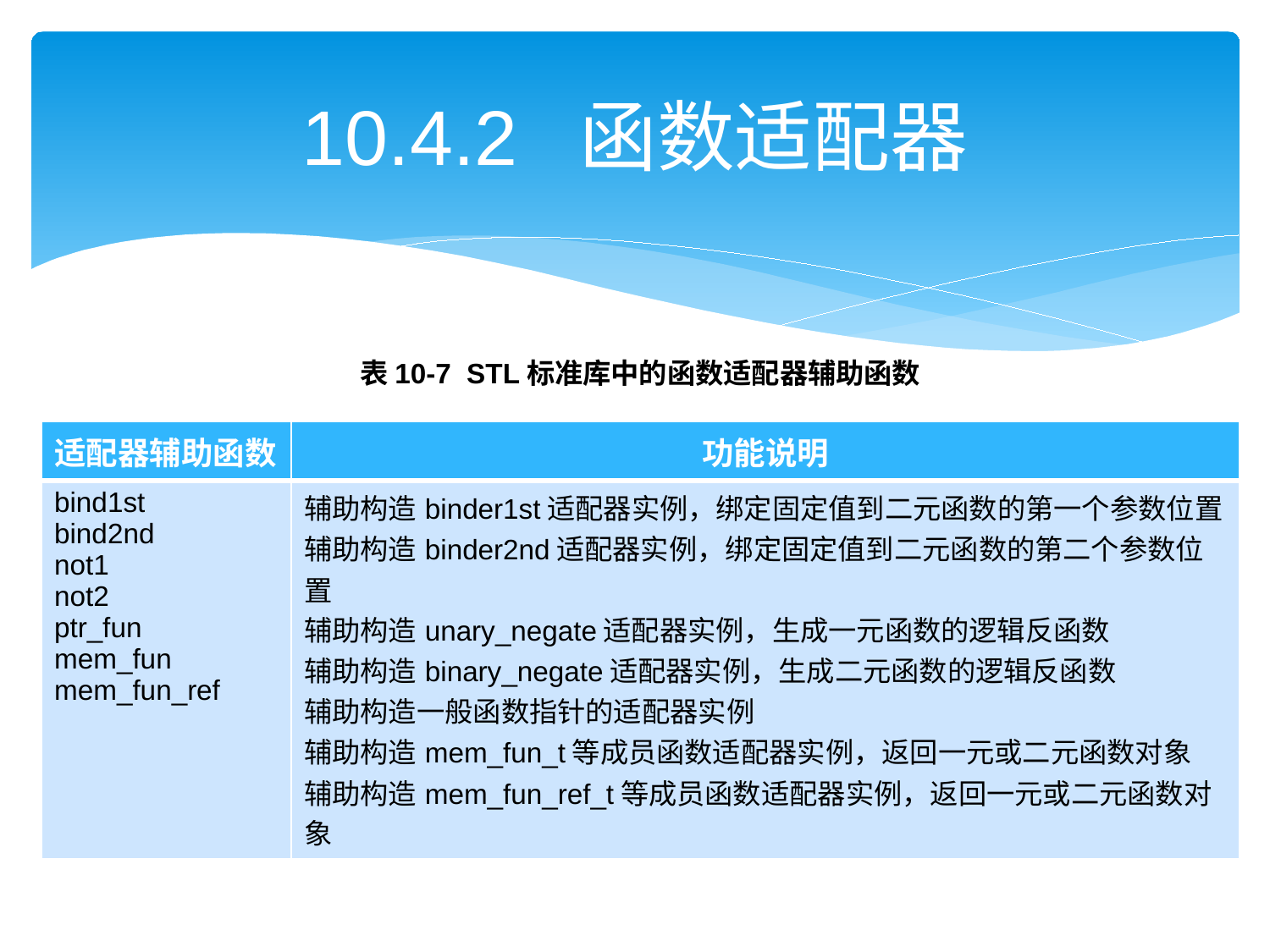

# 10.4.2  函数适配器
表10-7  STL标准库中的函数适配器辅助函数
| 适配器辅助函数 | 功能说明 |
| --- | --- |
| bind1st bind2nd not1 not2 ptr\_fun mem\_fun mem\_fun\_ref | 辅助构造binder1st适配器实例，绑定固定值到二元函数的第一个参数位置 辅助构造binder2nd适配器实例，绑定固定值到二元函数的第二个参数位置 辅助构造unary\_negate适配器实例，生成一元函数的逻辑反函数 辅助构造binary\_negate适配器实例，生成二元函数的逻辑反函数 辅助构造一般函数指针的适配器实例 辅助构造mem\_fun\_t等成员函数适配器实例，返回一元或二元函数对象 辅助构造mem\_fun\_ref\_t等成员函数适配器实例，返回一元或二元函数对象 |